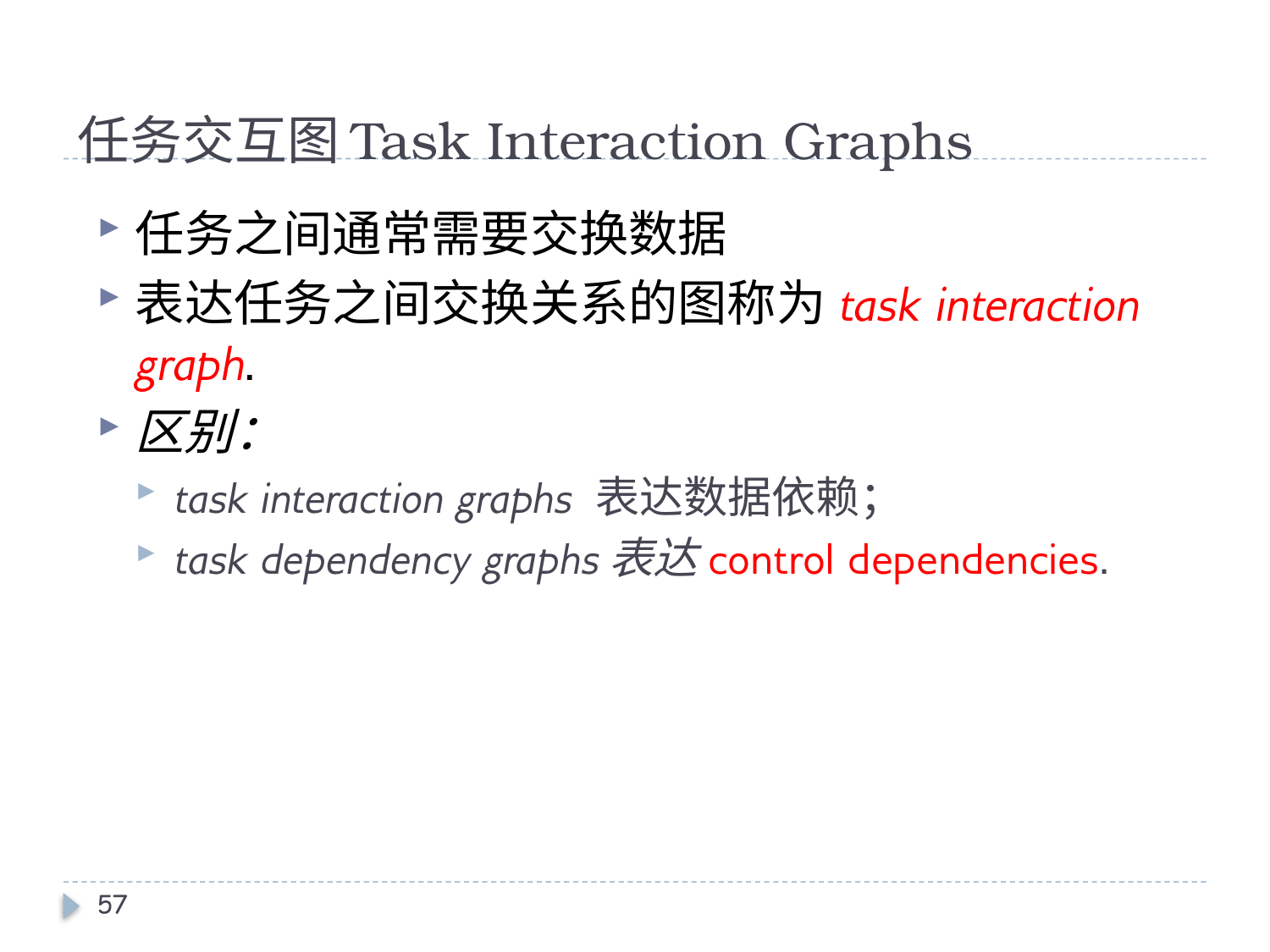

# 任务交互图Task Interaction Graphs
任务之间通常需要交换数据
表达任务之间交换关系的图称为task interaction graph.
区别：
task interaction graphs 表达数据依赖；
task dependency graphs表达control dependencies.
57